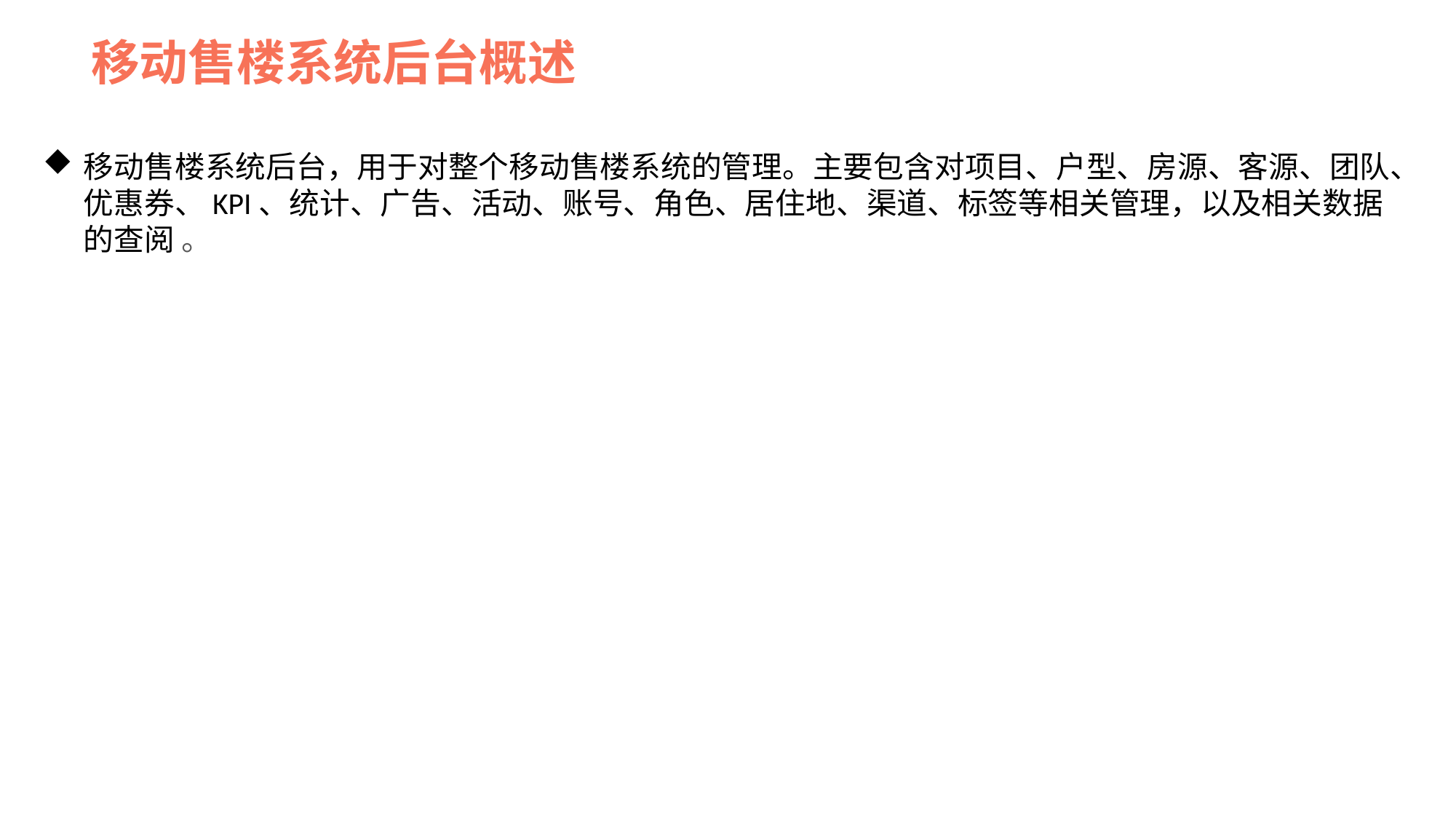

移动售楼系统后台概述
移动售楼系统后台，用于对整个移动售楼系统的管理。主要包含对项目、户型、房源、客源、团队、优惠券、KPI、统计、广告、活动、账号、角色、居住地、渠道、标签等相关管理，以及相关数据的查阅 。